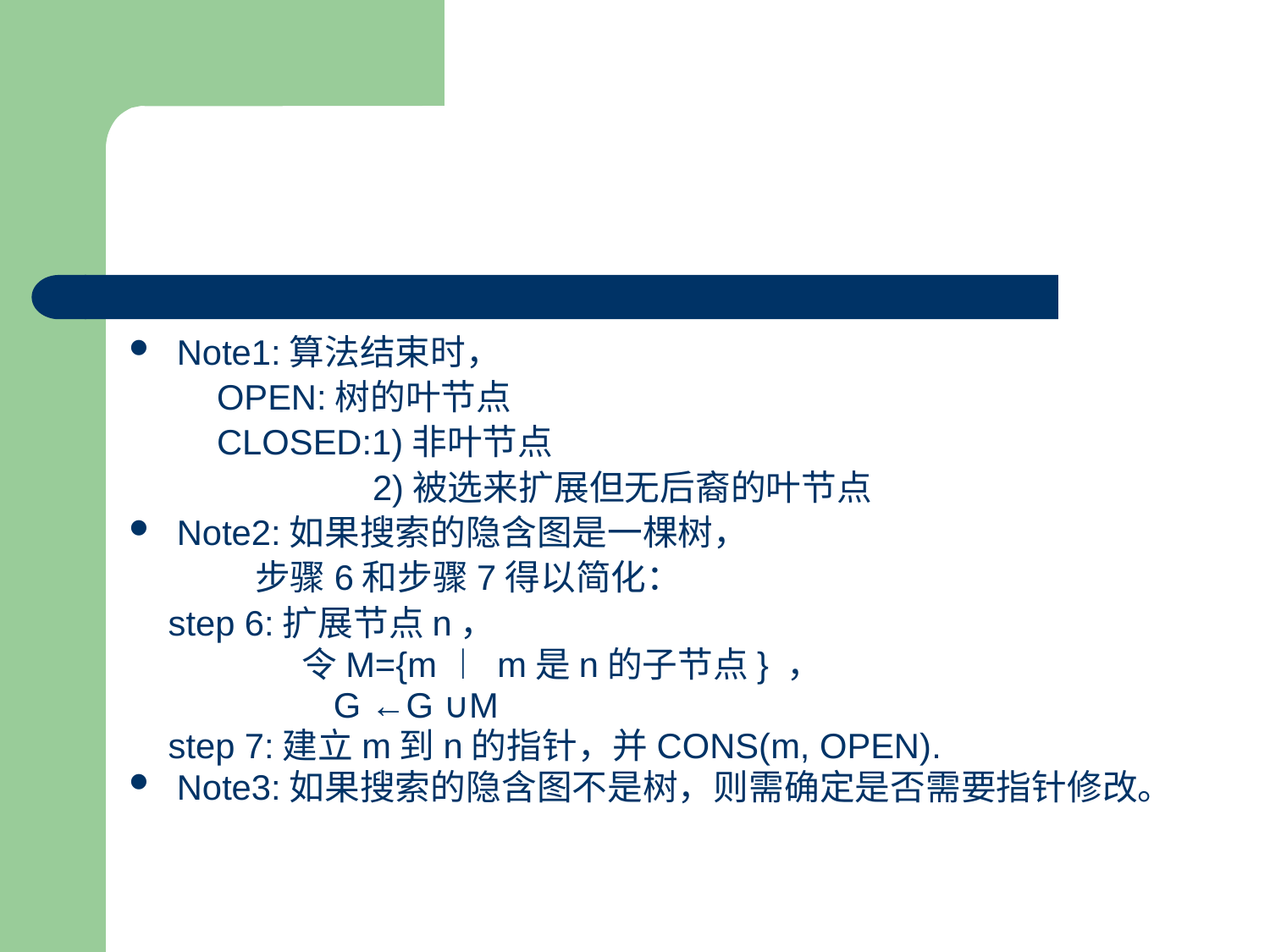

#
Note1:算法结束时，
         OPEN:树的叶节点
         CLOSED:1)非叶节点
                         2)被选来扩展但无后裔的叶节点
Note2:如果搜索的隐含图是一棵树，
               步骤6和步骤7得以简化：
    step 6:扩展节点n，
                     令M={m︱ m是n的子节点} ，
                     G ←G ∪M
    step 7:建立m到n的指针，并CONS(m, OPEN).
Note3:如果搜索的隐含图不是树，则需确定是否需要指针修改。
26